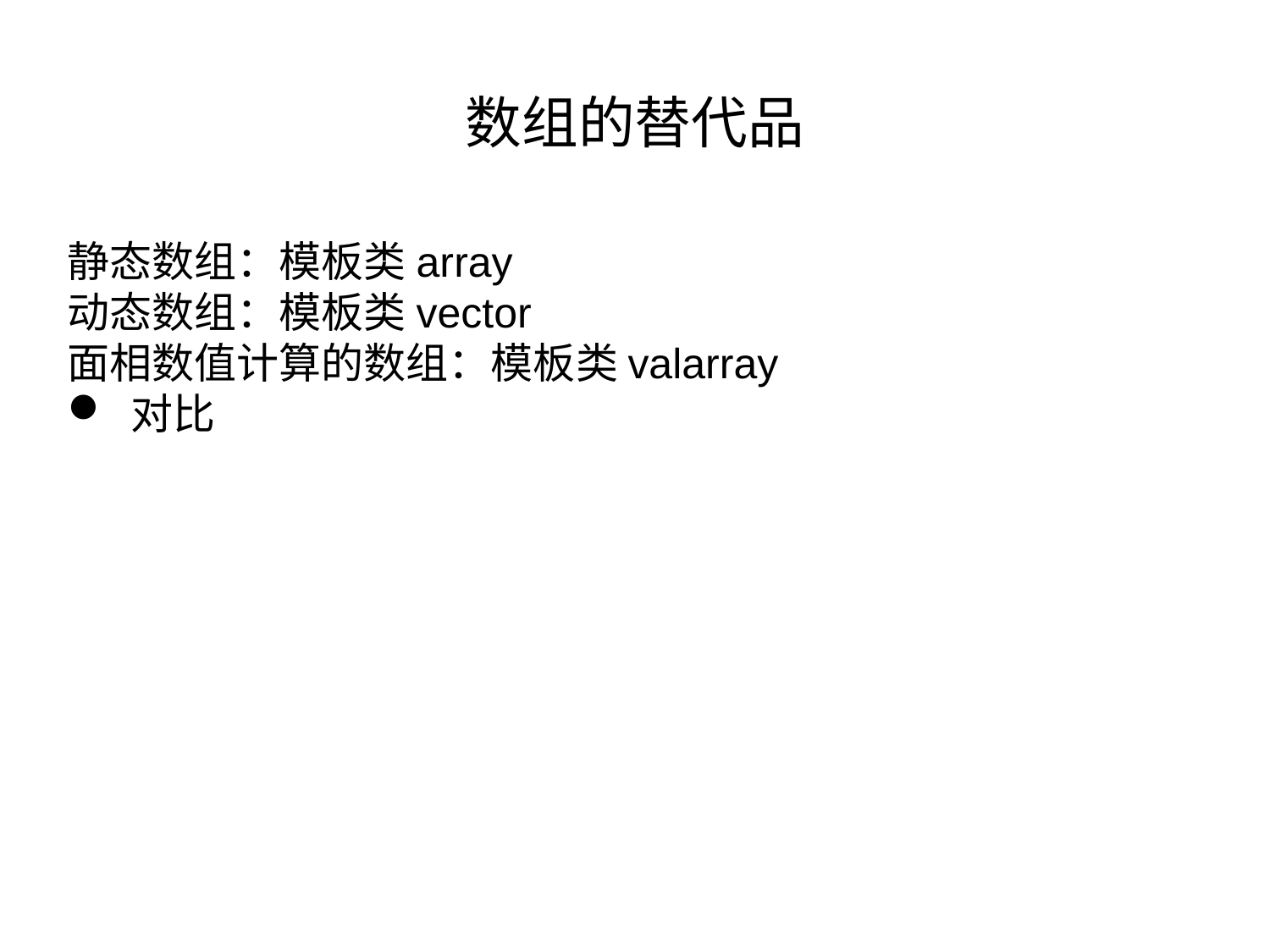

数组的替代品
静态数组：模板类array
动态数组：模板类vector
面相数值计算的数组：模板类valarray
对比